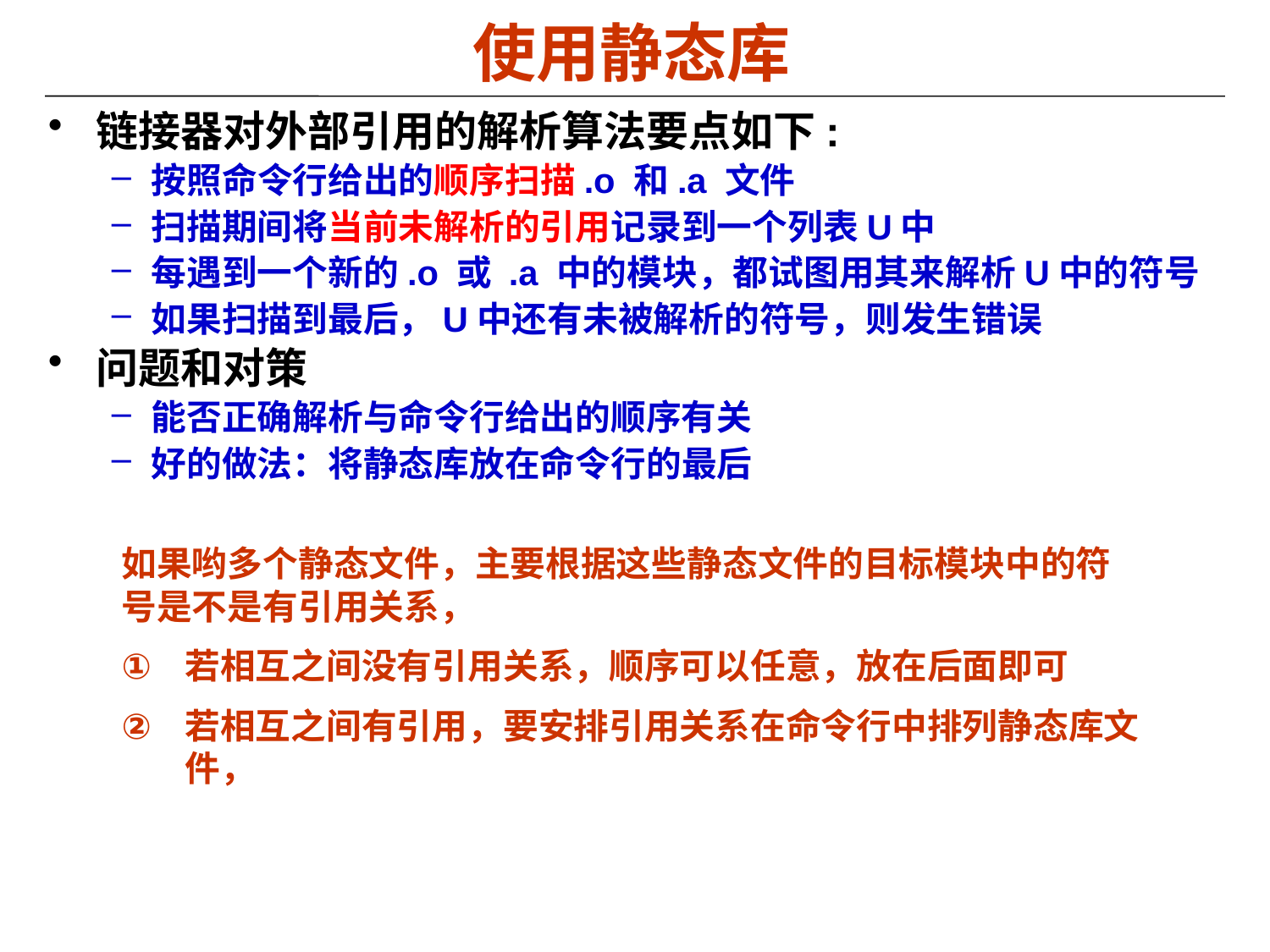

# 使用静态库
链接器对外部引用的解析算法要点如下:
按照命令行给出的顺序扫描.o 和.a 文件
扫描期间将当前未解析的引用记录到一个列表U中
每遇到一个新的.o 或 .a 中的模块，都试图用其来解析U中的符号
如果扫描到最后，U中还有未被解析的符号，则发生错误
问题和对策
能否正确解析与命令行给出的顺序有关
好的做法：将静态库放在命令行的最后
如果哟多个静态文件，主要根据这些静态文件的目标模块中的符号是不是有引用关系，
若相互之间没有引用关系，顺序可以任意，放在后面即可
若相互之间有引用，要安排引用关系在命令行中排列静态库文件，